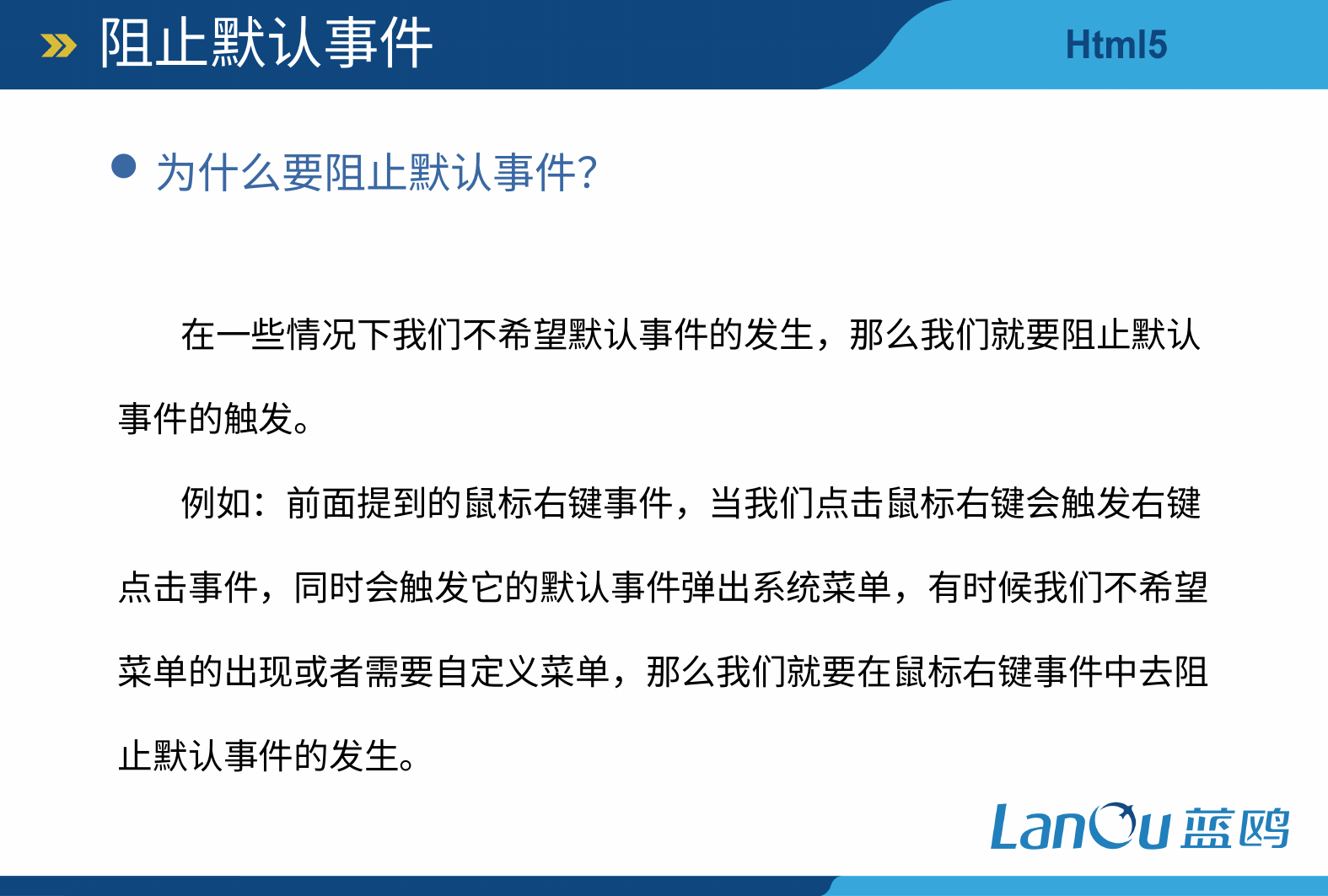

阻止默认事件
为什么要阻止默认事件？
       在一些情况下我们不希望默认事件的发生，那么我们就要阻止默认事件的触发。
       例如：前面提到的鼠标右键事件，当我们点击鼠标右键会触发右键点击事件，同时会触发它的默认事件弹出系统菜单，有时候我们不希望菜单的出现或者需要自定义菜单，那么我们就要在鼠标右键事件中去阻止默认事件的发生。